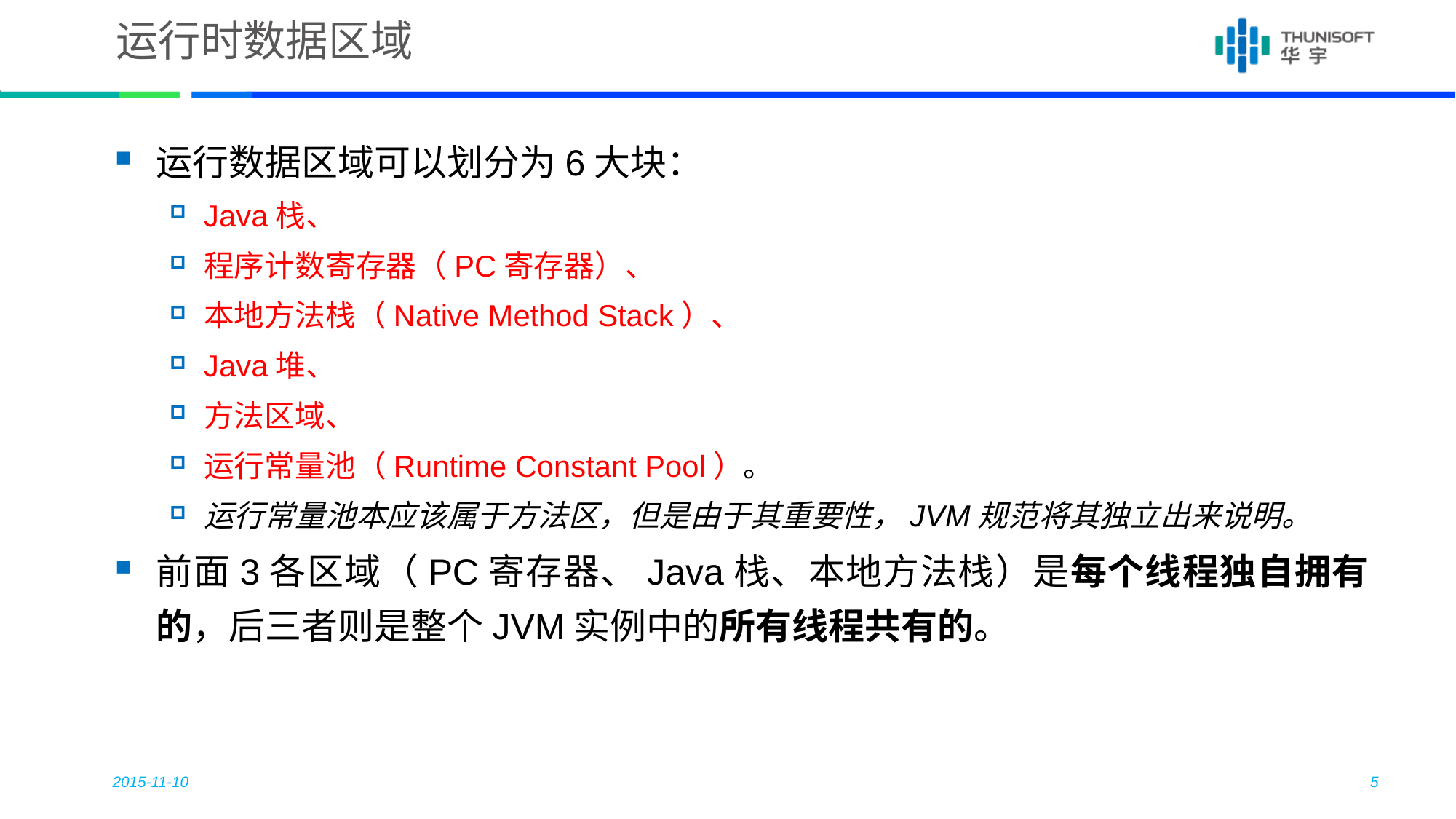

# 运行时数据区域
运行数据区域可以划分为6大块：
Java栈、
程序计数寄存器（PC寄存器）、
本地方法栈（Native Method Stack）、
Java堆、
方法区域、
运行常量池（Runtime Constant Pool）。
运行常量池本应该属于方法区，但是由于其重要性，JVM规范将其独立出来说明。
前面3各区域（PC寄存器、Java栈、本地方法栈）是每个线程独自拥有的，后三者则是整个JVM实例中的所有线程共有的。

2015-11-10
5